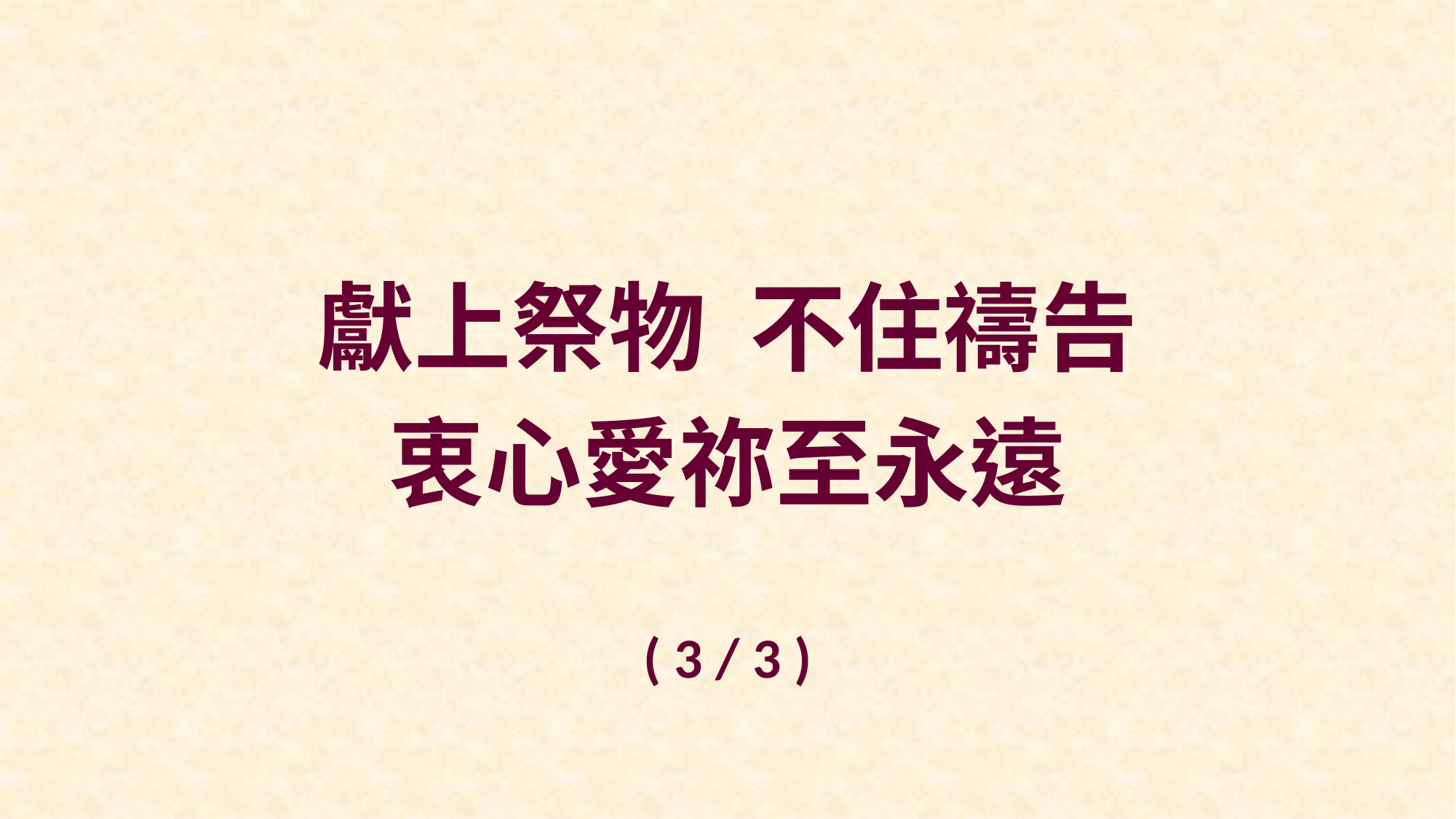

獻上祭物  不住禱告
衷心愛祢至永遠
( 3 / 3 )